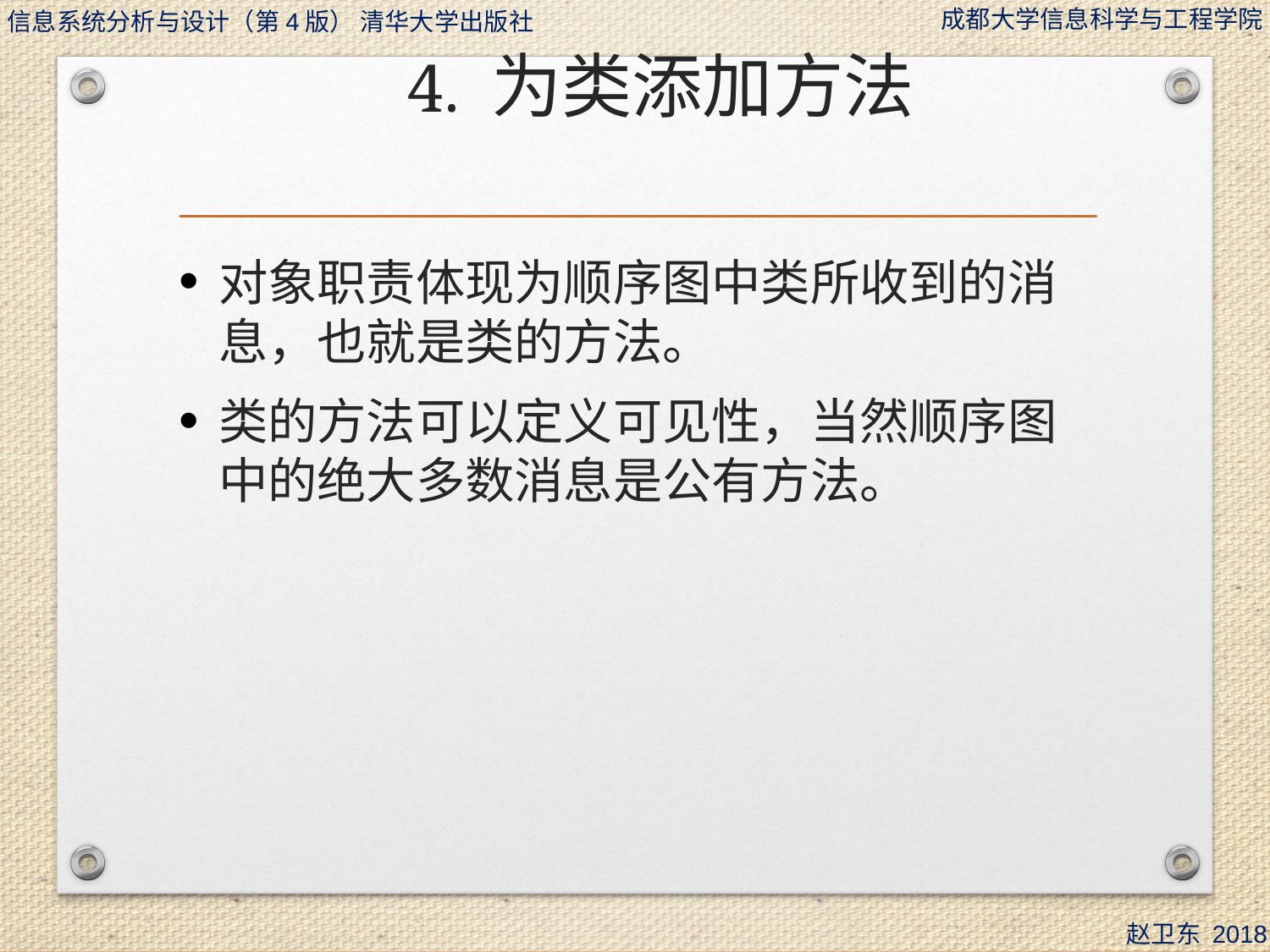

# 4. 为类添加方法
对象职责体现为顺序图中类所收到的消息，也就是类的方法。
类的方法可以定义可见性，当然顺序图中的绝大多数消息是公有方法。